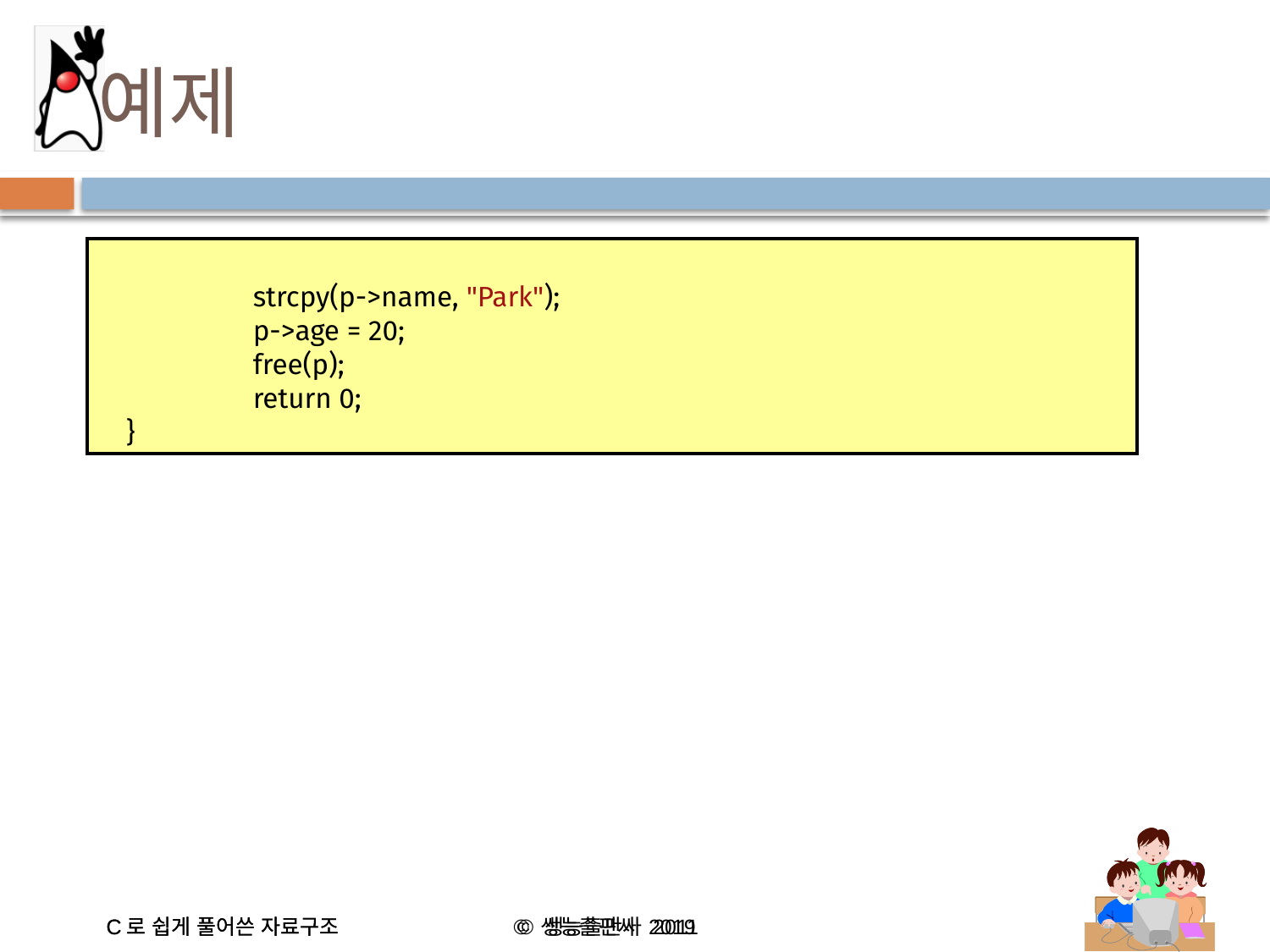

# 예제

	strcpy(p->name, "Park");
	p->age = 20;
	free(p);
	return 0;
}